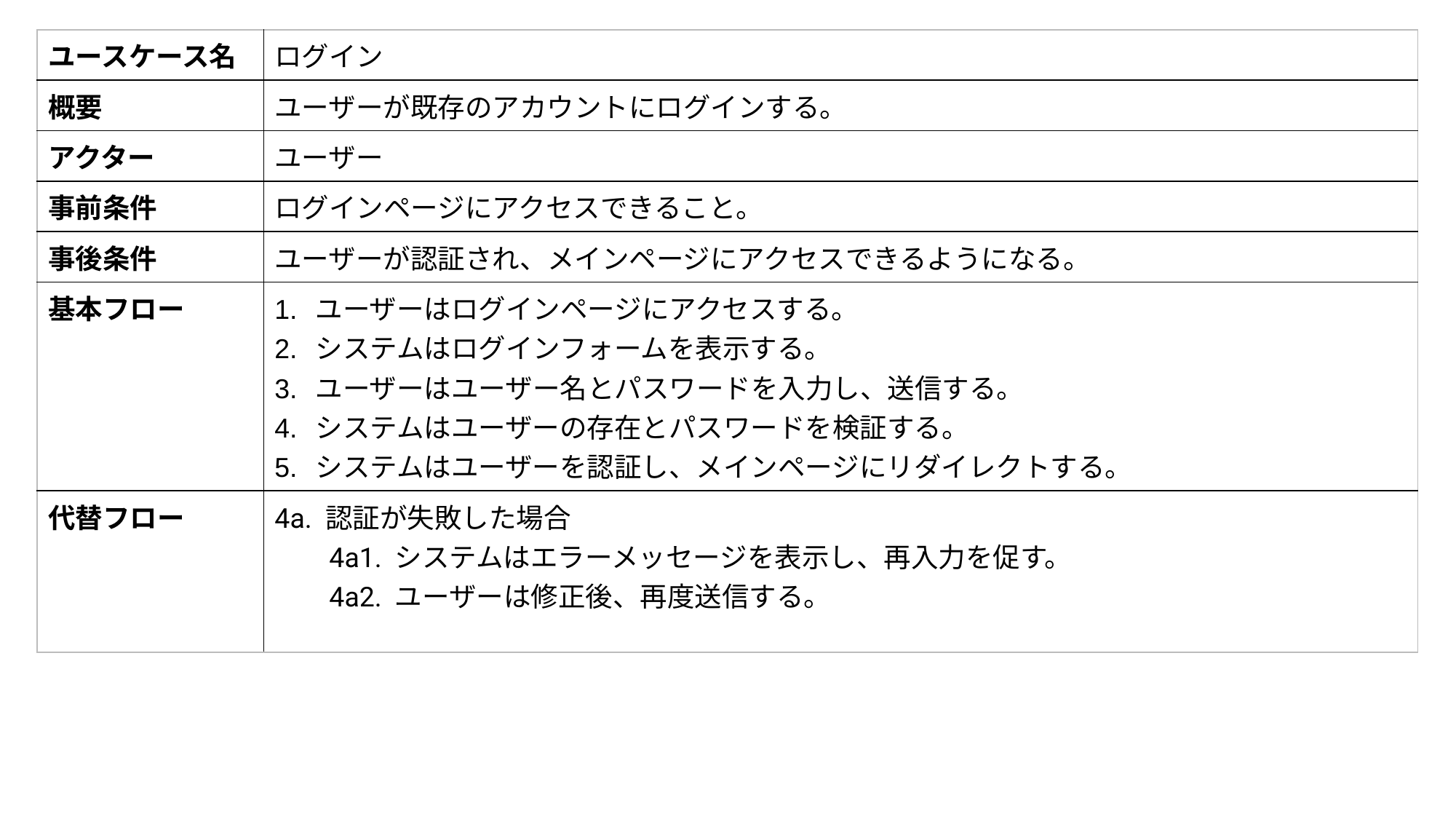

| ユースケース名 | ログイン |
| --- | --- |
| 概要 | ユーザーが既存のアカウントにログインする。 |
| アクター | ユーザー |
| 事前条件 | ログインページにアクセスできること。 |
| 事後条件 | ユーザーが認証され、メインページにアクセスできるようになる。 |
| 基本フロー | ユーザーはログインページにアクセスする。 システムはログインフォームを表示する。 ユーザーはユーザー名とパスワードを入力し、送信する。 システムはユーザーの存在とパスワードを検証する。 システムはユーザーを認証し、メインページにリダイレクトする。 |
| 代替フロー | 4a. 認証が失敗した場合 4a1. システムはエラーメッセージを表示し、再入力を促す。 4a2. ユーザーは修正後、再度送信する。 |